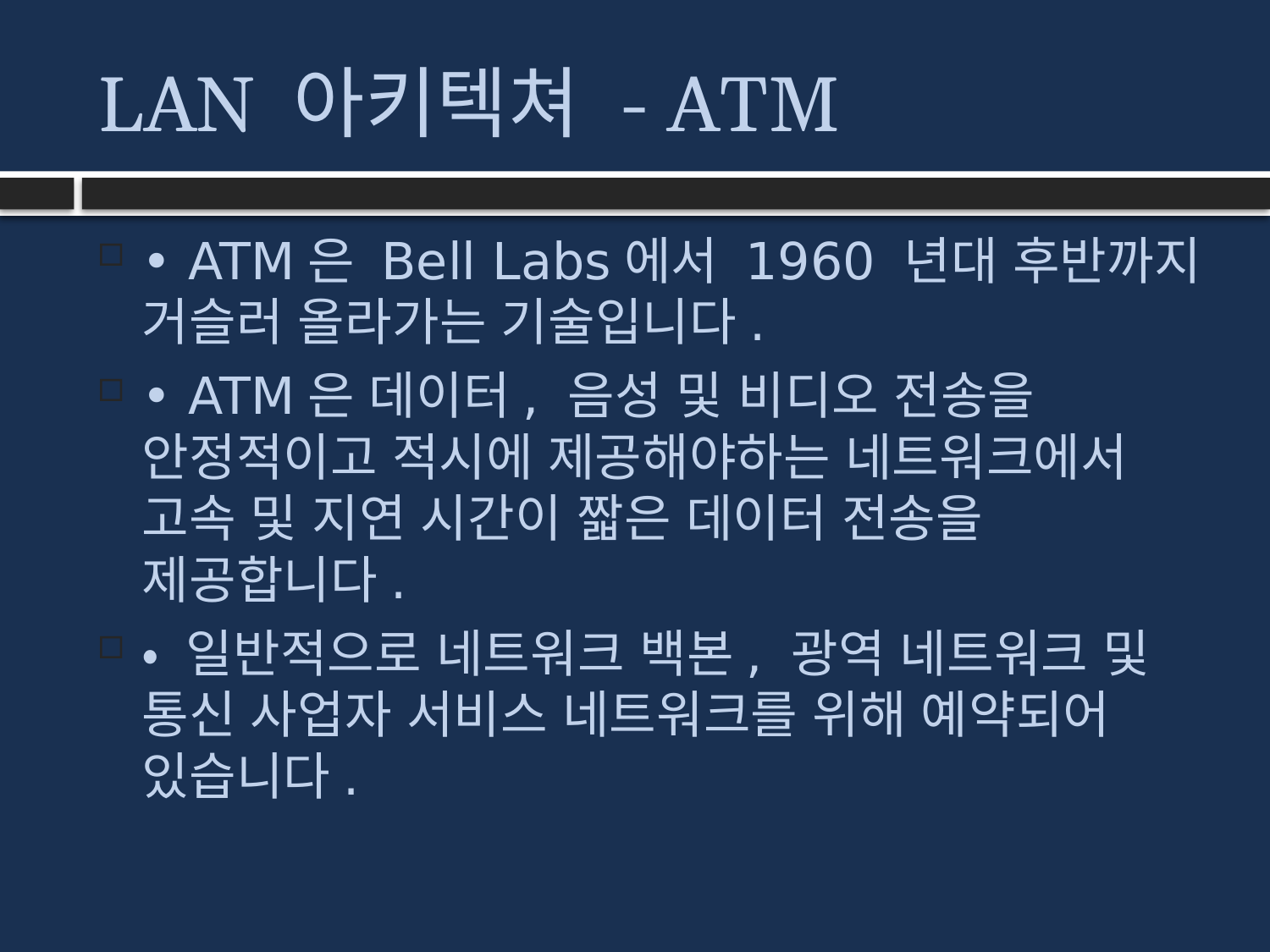

# LAN 아키텍쳐 - ATM
• ATM은 Bell Labs에서 1960 년대 후반까지 거슬러 올라가는 기술입니다.
• ATM은 데이터, 음성 및 비디오 전송을 안정적이고 적시에 제공해야하는 네트워크에서 고속 및 지연 시간이 짧은 데이터 전송을 제공합니다.
• 일반적으로 네트워크 백본, 광역 네트워크 및 통신 사업자 서비스 네트워크를 위해 예약되어 있습니다.